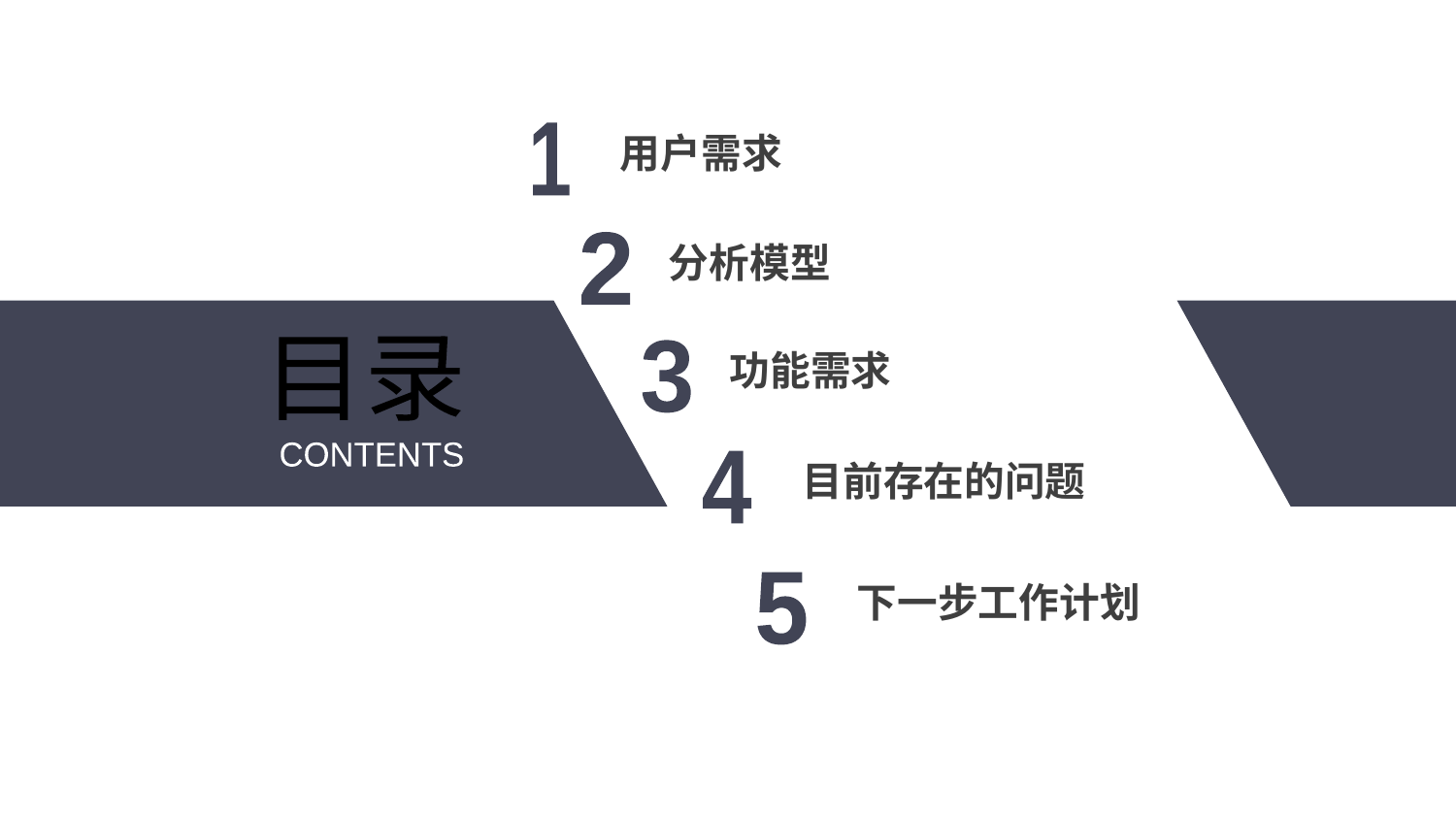

用户需求
1
分析模型
2

功能需求
目录
3
目前存在的问题
CONTENTS
4
下一步工作计划
5